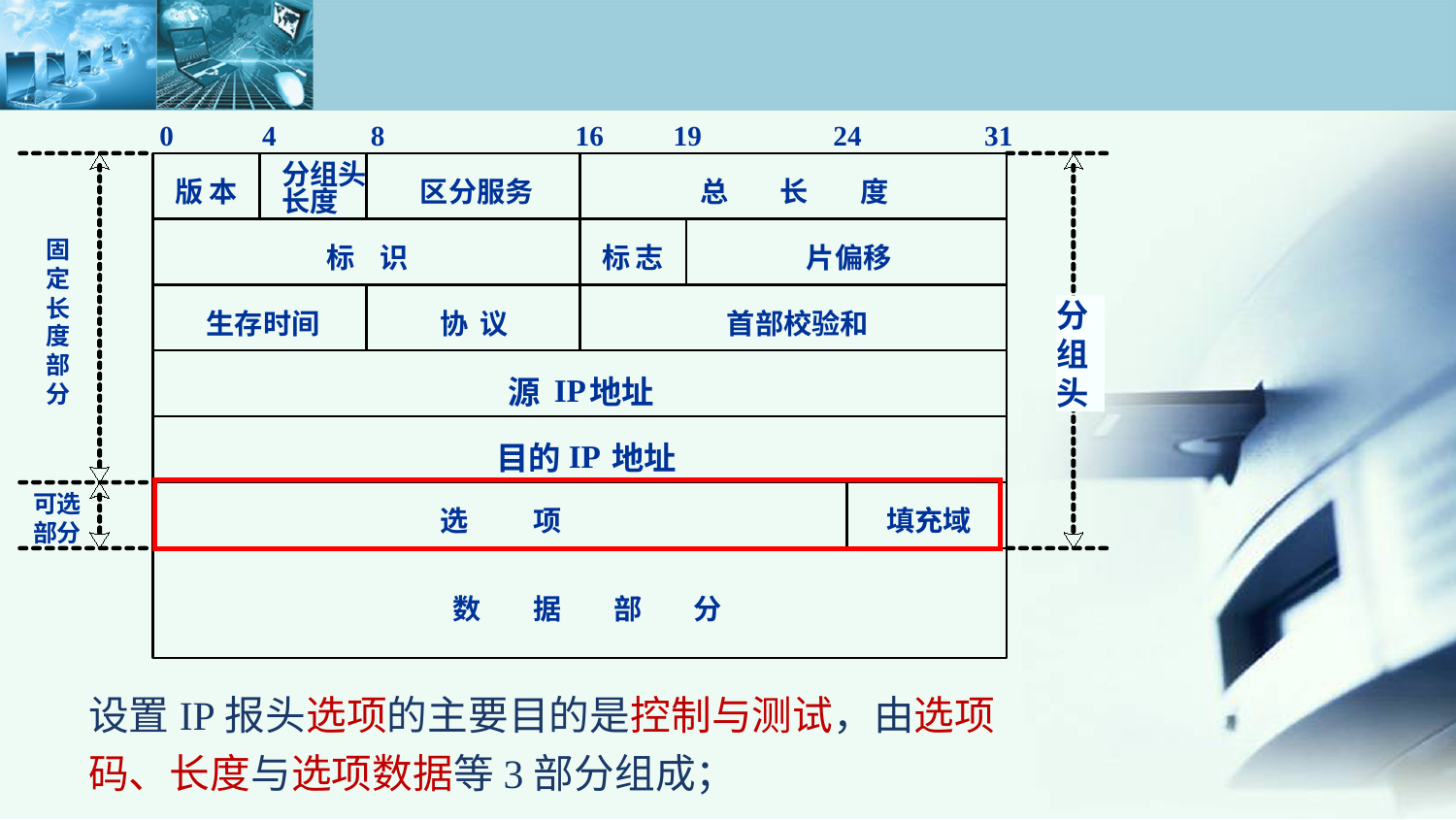

0
4
8
16
19
24
31

分组头

版
本
区分服务
总
长
度
长度

固
标
识
标
志
片偏移
定

长
分组头
生存时间
协
议
首部校验和
度
部

IP
源
地址

分

IP
目的
地址

可选

选
项
填充域
部分

数
据
部
分

设置IP报头选项的主要目的是控制与测试，由选项码、长度与选项数据等3部分组成；